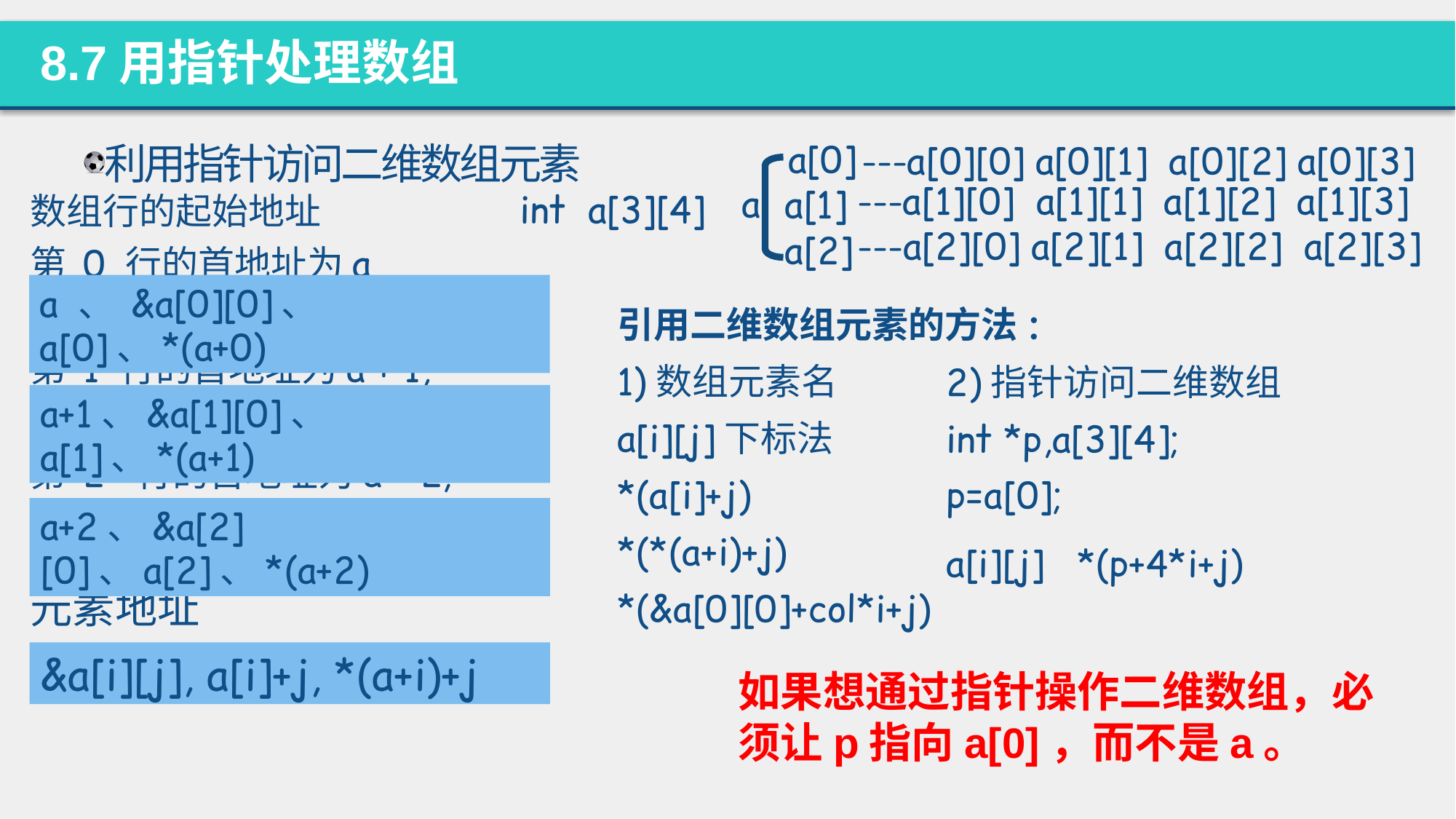

8.7用指针处理数组
a[0]

	a
---a[0][0] a[0][1]  a[0][2] a[0][3]

---a[1][0]  a[1][1]  a[1][2]  a[1][3]
a[1]
---a[2][0] a[2][1]  a[2][2]  a[2][3]
a[2]
利用指针访问二维数组元素
数组行的起始地址
第 0 行的首地址为a

第 1 行的首地址为a + 1,

第 2  行的首地址为a + 2;
 int  a[3][4]
a 、 &a[0][0]、 a[0]、*(a+0)
引用二维数组元素的方法:
1)数组元素名
a[i][j]下标法
*(a[i]+j)
*(*(a+i)+j)
*(&a[0][0]+col*i+j)
2)指针访问二维数组
int *p,a[3][4];
p=a[0];
a+1、&a[1][0]、 a[1]、*(a+1)
a+2、&a[2][0]、a[2]、*(a+2)
a[i][j]   *(p+4*i+j)
元素地址
&a[i][j], a[i]+j, *(a+i)+j
如果想通过指针操作二维数组，必须让p指向a[0]，而不是a。